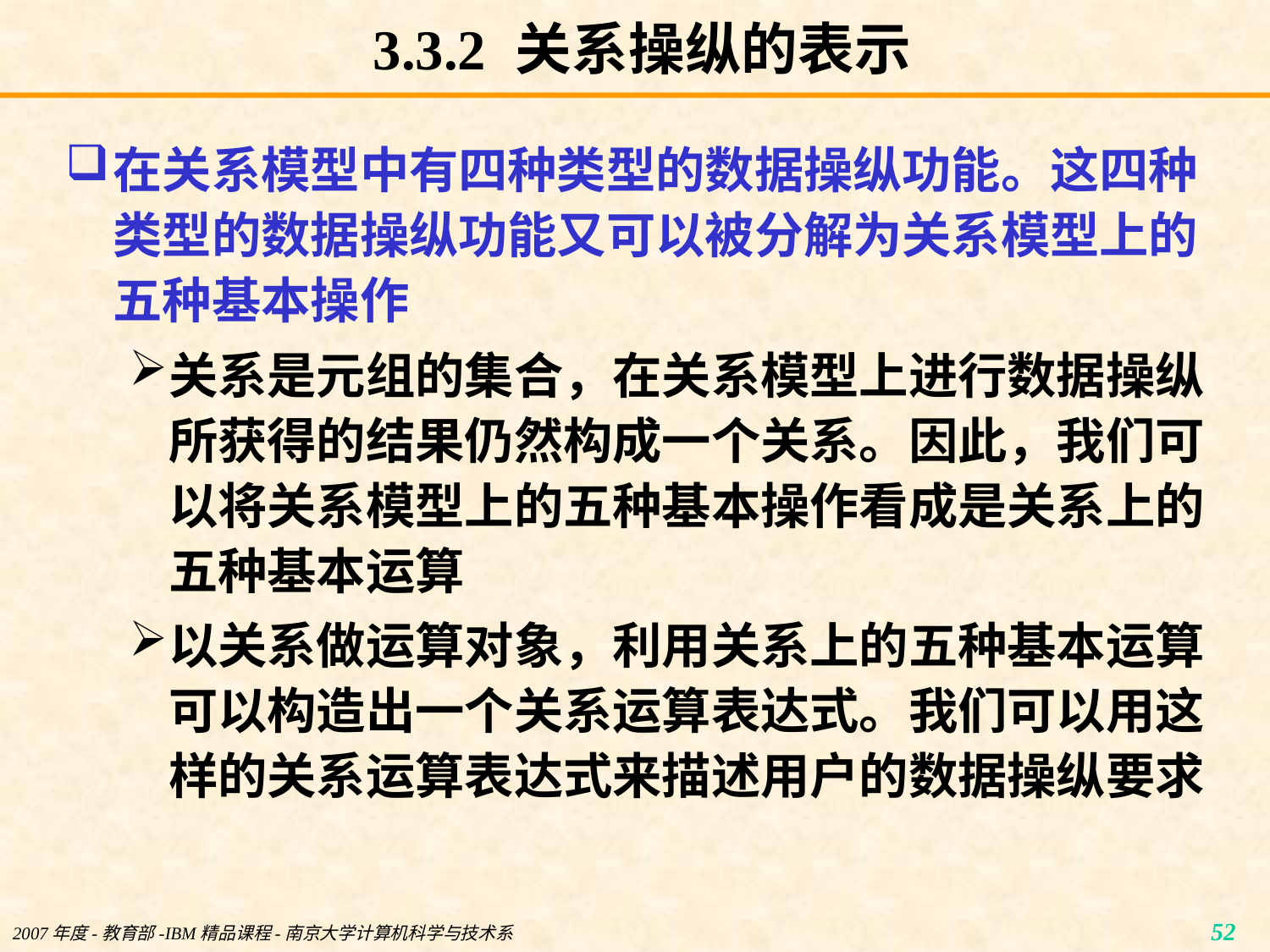

# 3.3.2 关系操纵的表示
在关系模型中有四种类型的数据操纵功能。这四种类型的数据操纵功能又可以被分解为关系模型上的五种基本操作
关系是元组的集合，在关系模型上进行数据操纵所获得的结果仍然构成一个关系。因此，我们可以将关系模型上的五种基本操作看成是关系上的五种基本运算
以关系做运算对象，利用关系上的五种基本运算可以构造出一个关系运算表达式。我们可以用这样的关系运算表达式来描述用户的数据操纵要求
52
2007年度-教育部-IBM精品课程-南京大学计算机科学与技术系